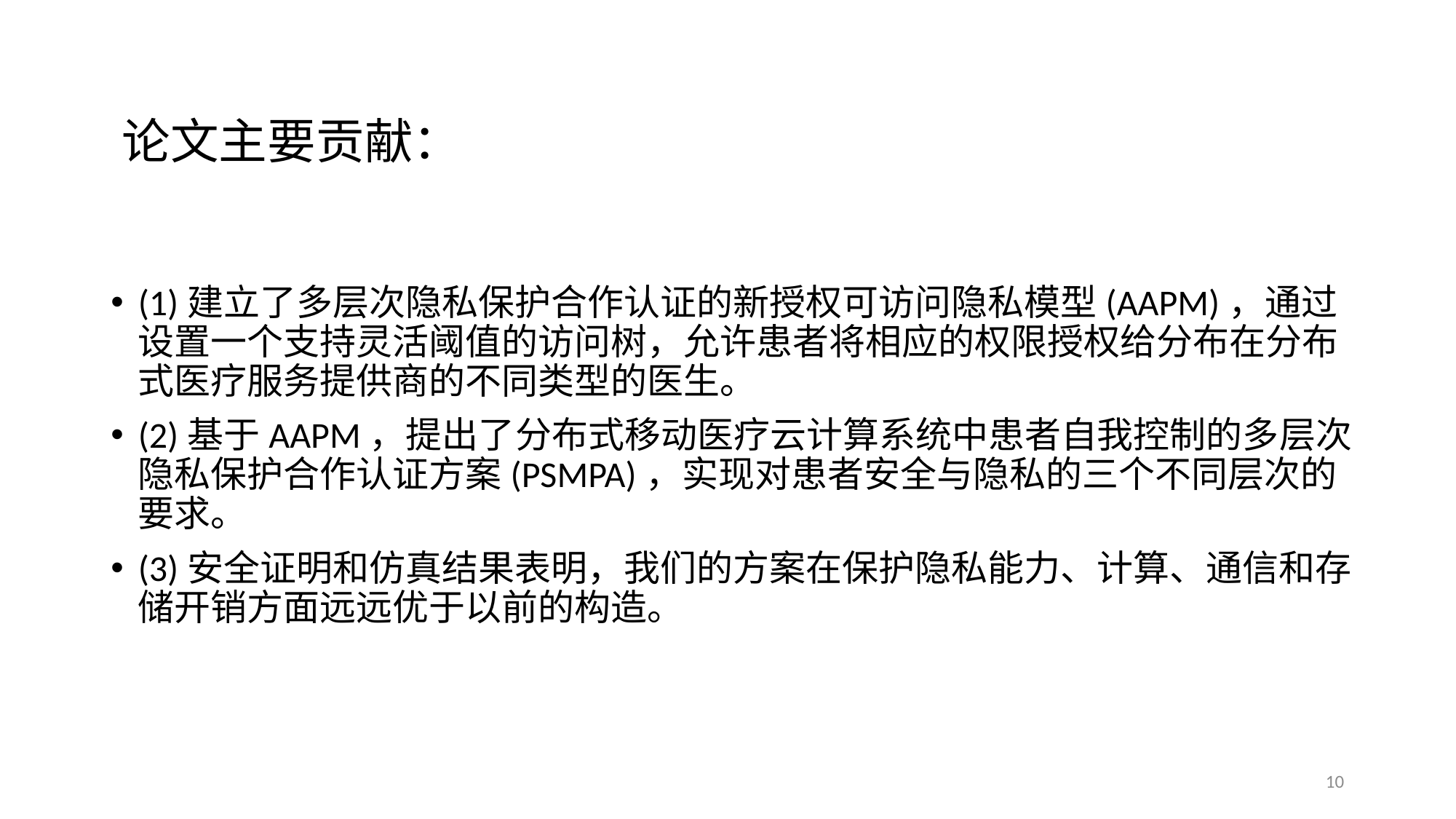

论文主要贡献：
(1)建立了多层次隐私保护合作认证的新授权可访问隐私模型(AAPM)，通过设置一个支持灵活阈值的访问树，允许患者将相应的权限授权给分布在分布式医疗服务提供商的不同类型的医生。
(2)基于AAPM，提出了分布式移动医疗云计算系统中患者自我控制的多层次隐私保护合作认证方案(PSMPA)，实现对患者安全与隐私的三个不同层次的要求。
(3)安全证明和仿真结果表明，我们的方案在保护隐私能力、计算、通信和存储开销方面远远优于以前的构造。
10